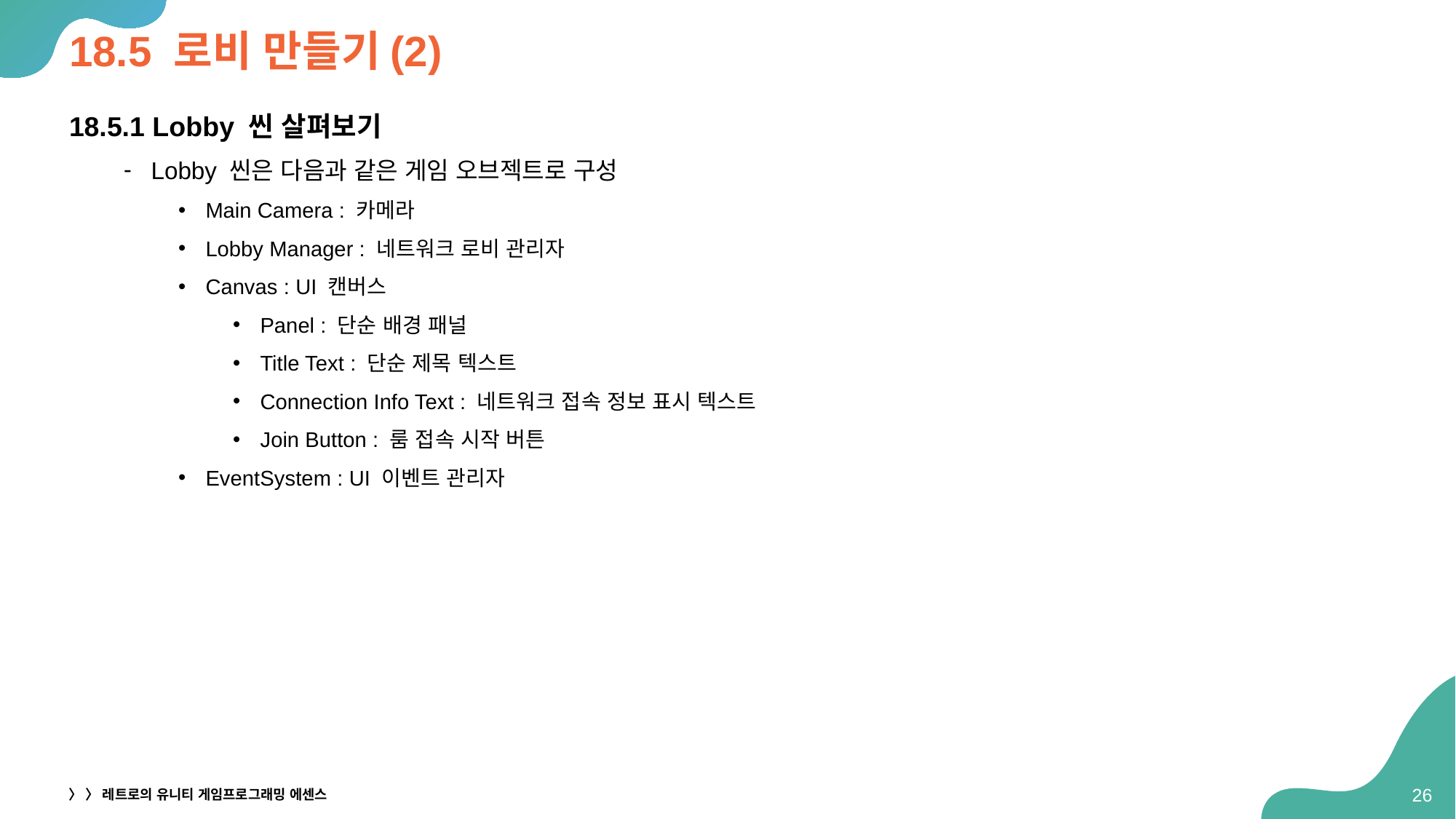

# 18.5 로비 만들기(2)
18.5.1 Lobby 씬 살펴보기
Lobby 씬은 다음과 같은 게임 오브젝트로 구성
Main Camera : 카메라
Lobby Manager : 네트워크 로비 관리자
Canvas : UI 캔버스
Panel : 단순 배경 패널
Title Text : 단순 제목 텍스트
Connection Info Text : 네트워크 접속 정보 표시 텍스트
Join Button : 룸 접속 시작 버튼
EventSystem : UI 이벤트 관리자
26